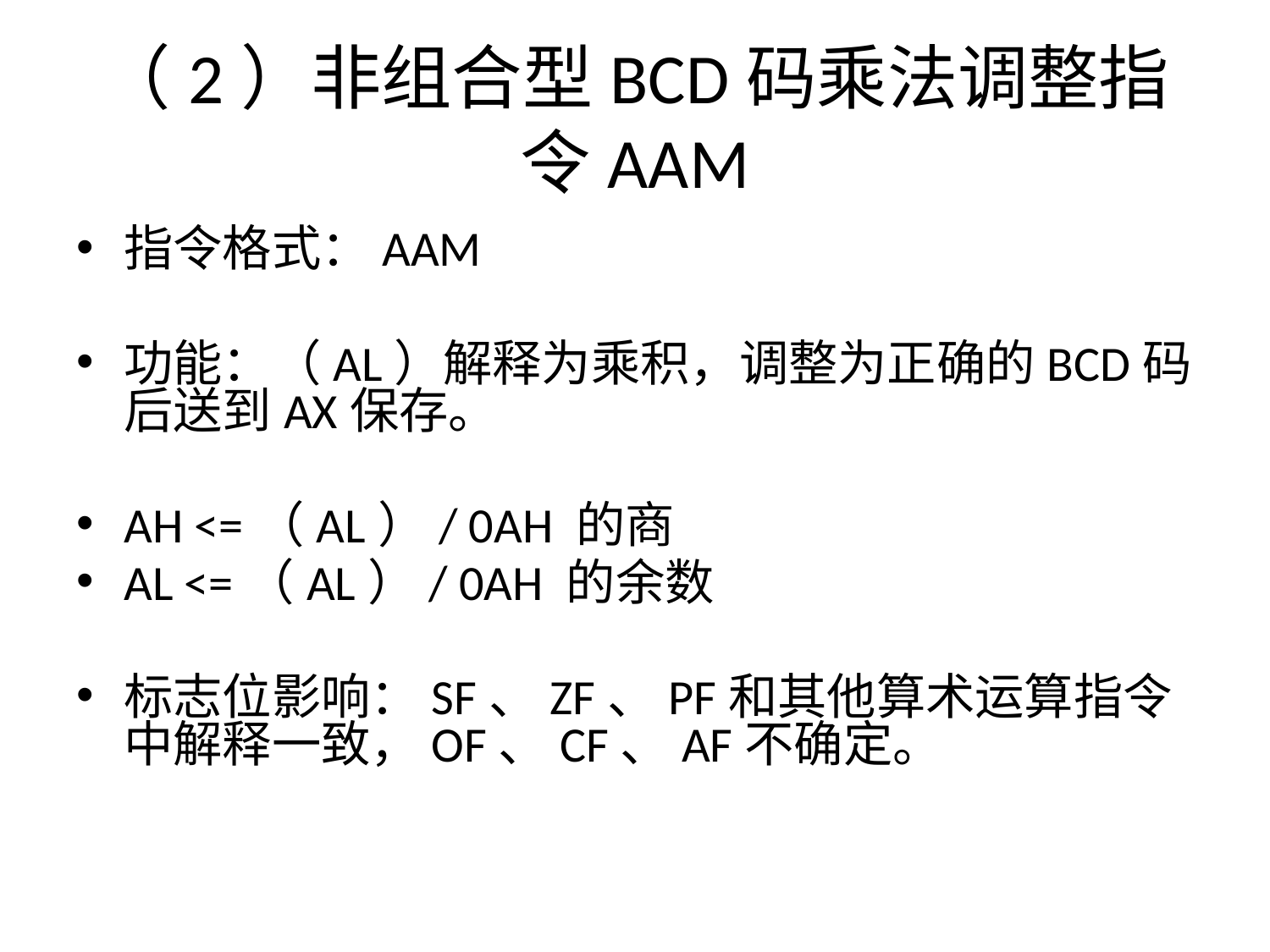

# （2）非组合型BCD码乘法调整指令AAM
指令格式：AAM

功能：（AL）解释为乘积，调整为正确的BCD码后送到AX保存。

AH <=（AL）/ 0AH 的商
AL <=（AL）/ 0AH 的余数

标志位影响：SF、ZF、PF和其他算术运算指令中解释一致，OF、CF、AF不确定。